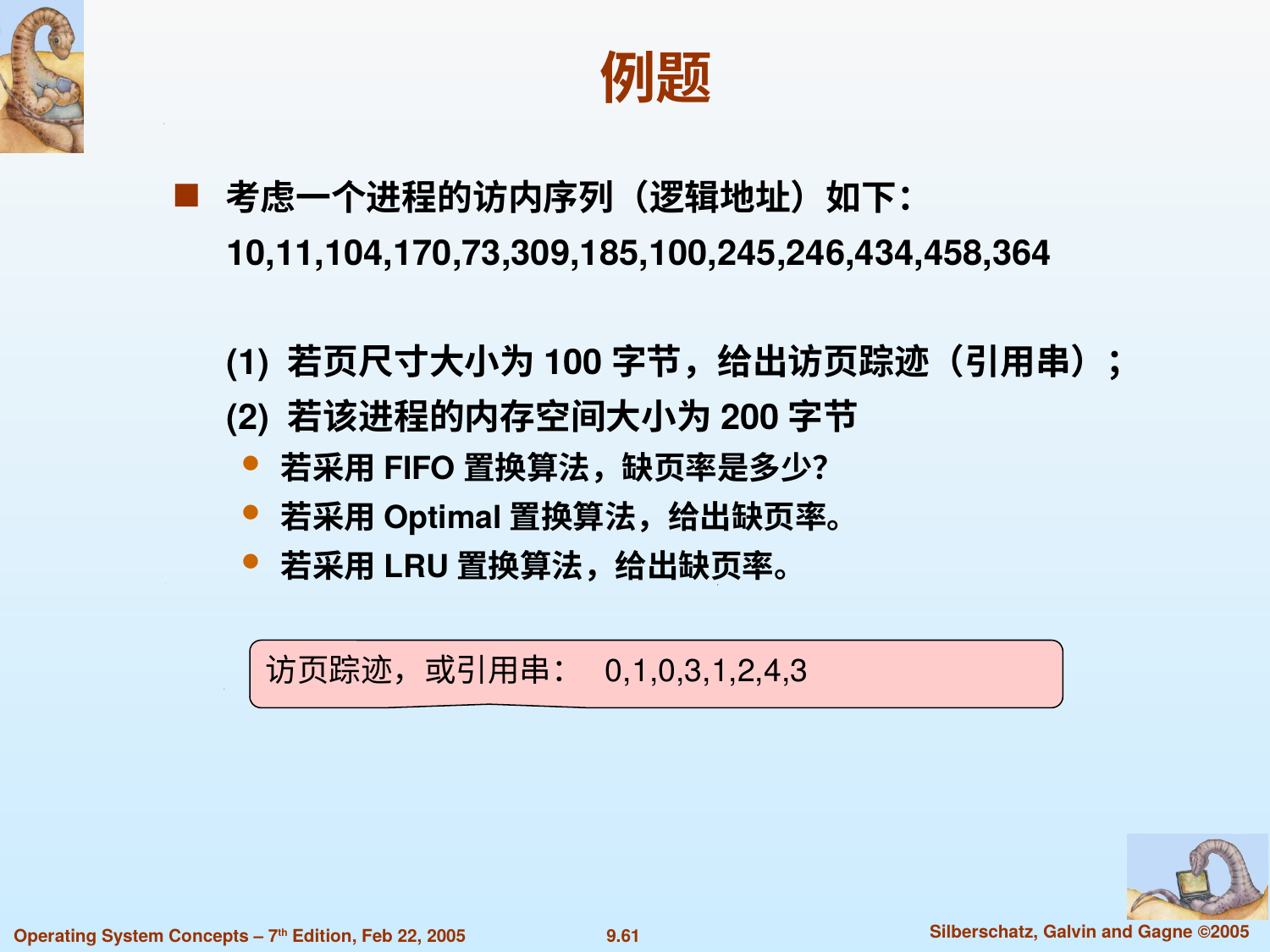

例题
考虑一个进程的访内序列（逻辑地址）如下：
     10,11,104,170,73,309,185,100,245,246,434,458,364

     (1) 若页尺寸大小为100字节，给出访页踪迹（引用串）；
     (2) 若该进程的内存空间大小为200字节
若采用FIFO置换算法，缺页率是多少？
若采用Optimal置换算法，给出缺页率。
若采用LRU置换算法，给出缺页率。

访页踪迹，或引用串：  0,1,0,3,1,2,4,3